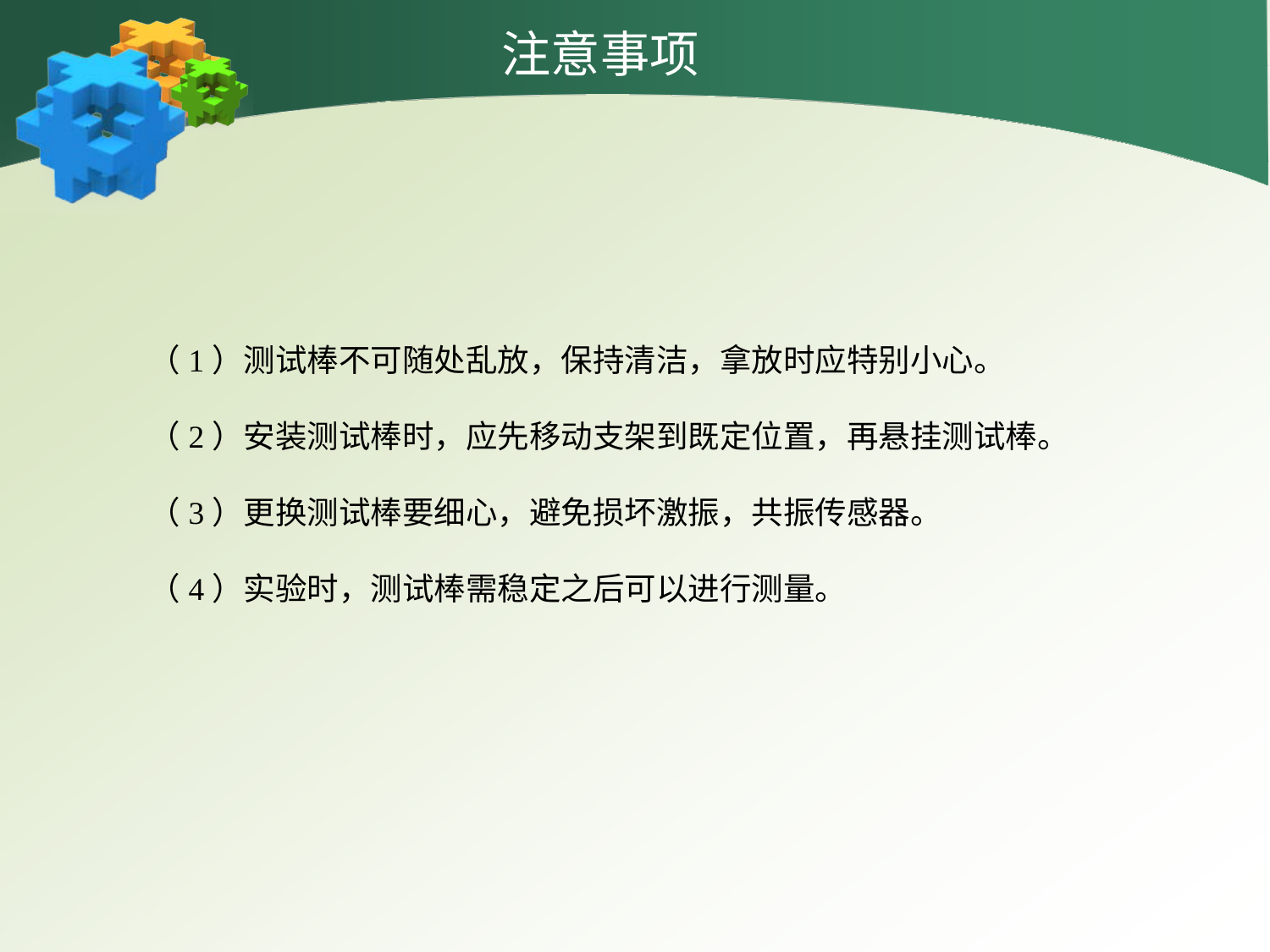

注意事项

（1）测试棒不可随处乱放，保持清洁，拿放时应特别小心。
（2）安装测试棒时，应先移动支架到既定位置，再悬挂测试棒。
（3）更换测试棒要细心，避免损坏激振，共振传感器。
（4）实验时，测试棒需稳定之后可以进行测量。